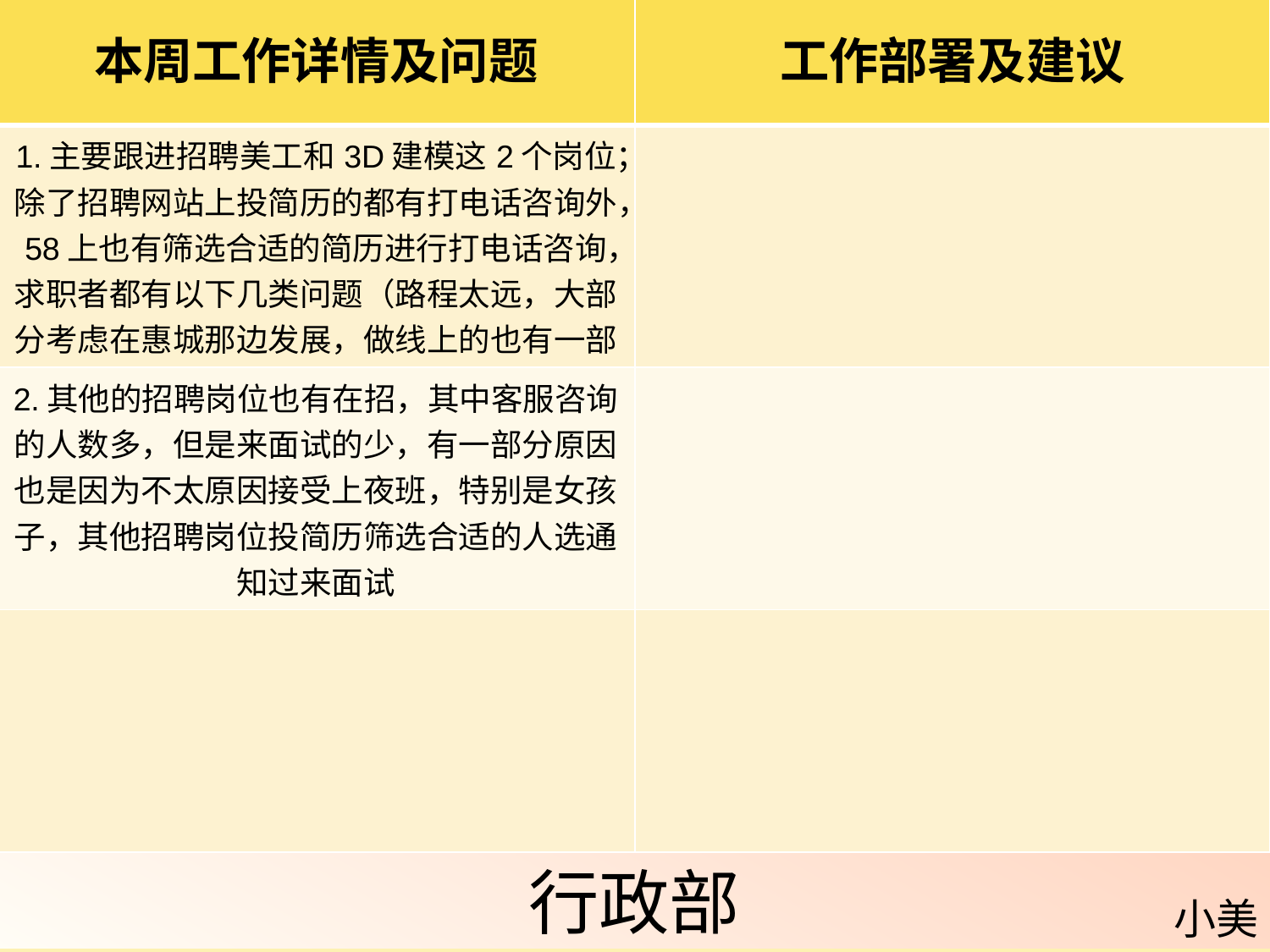

| 本周工作详情及问题 | 工作部署及建议 |
| --- | --- |
| 1.主要跟进招聘美工和3D建模这2个岗位；除了招聘网站上投简历的都有打电话咨询外，58上也有筛选合适的简历进行打电话咨询，求职者都有以下几类问题（路程太远，大部分考虑在惠城那边发展，做线上的也有一部分，还有一部份不接受素材车图） |  |
| 2.其他的招聘岗位也有在招，其中客服咨询的人数多，但是来面试的少，有一部分原因也是因为不太原因接受上夜班，特别是女孩子，其他招聘岗位投简历筛选合适的人选通知过来面试 |  |
|  |  |
行政部
小美